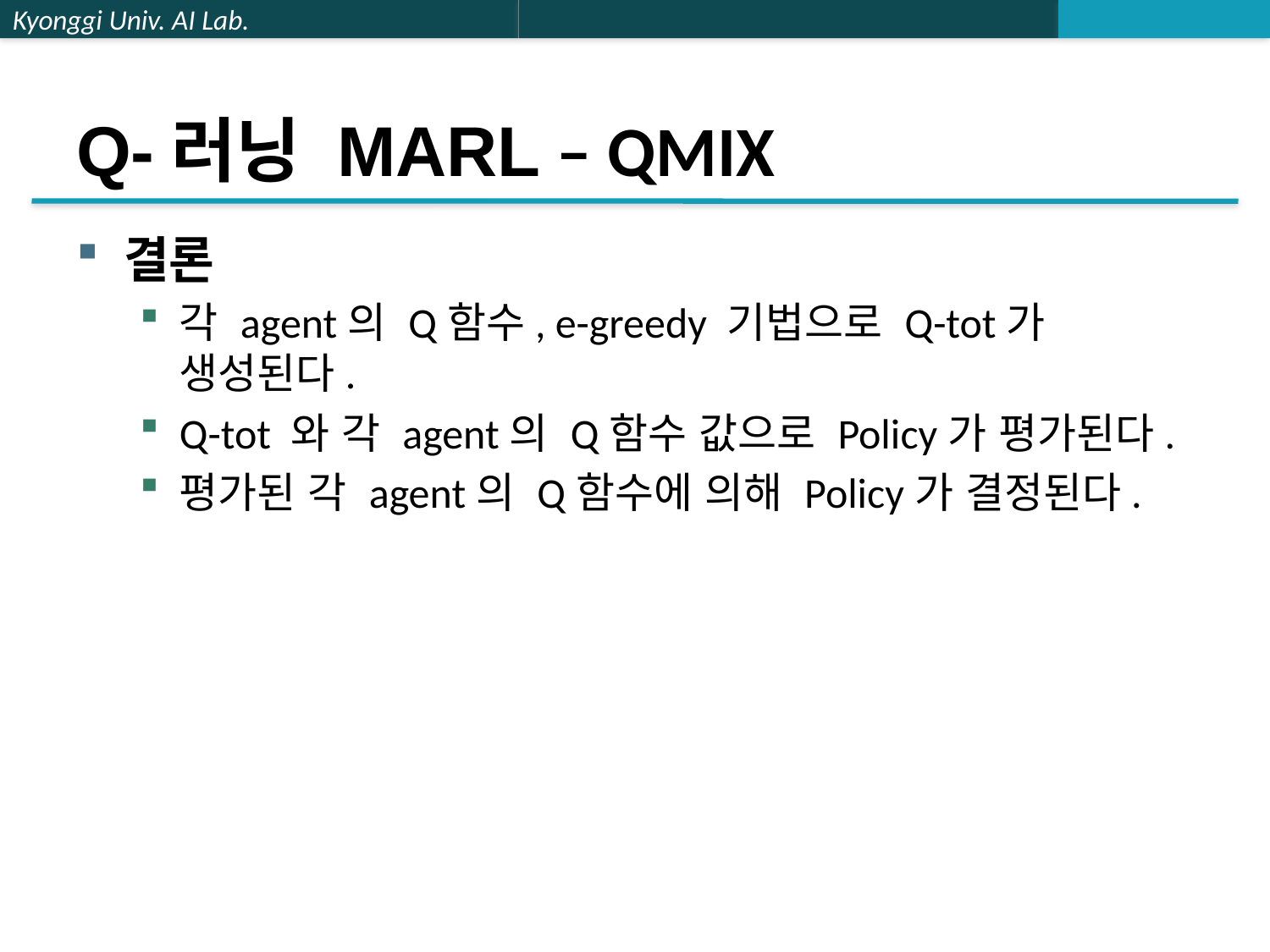

# Q-러닝 MARL – QMIX
결론
각 agent의 Q함수, e-greedy 기법으로 Q-tot가 생성된다.
Q-tot 와 각 agent의 Q함수 값으로 Policy가 평가된다.
평가된 각 agent의 Q함수에 의해 Policy가 결정된다.